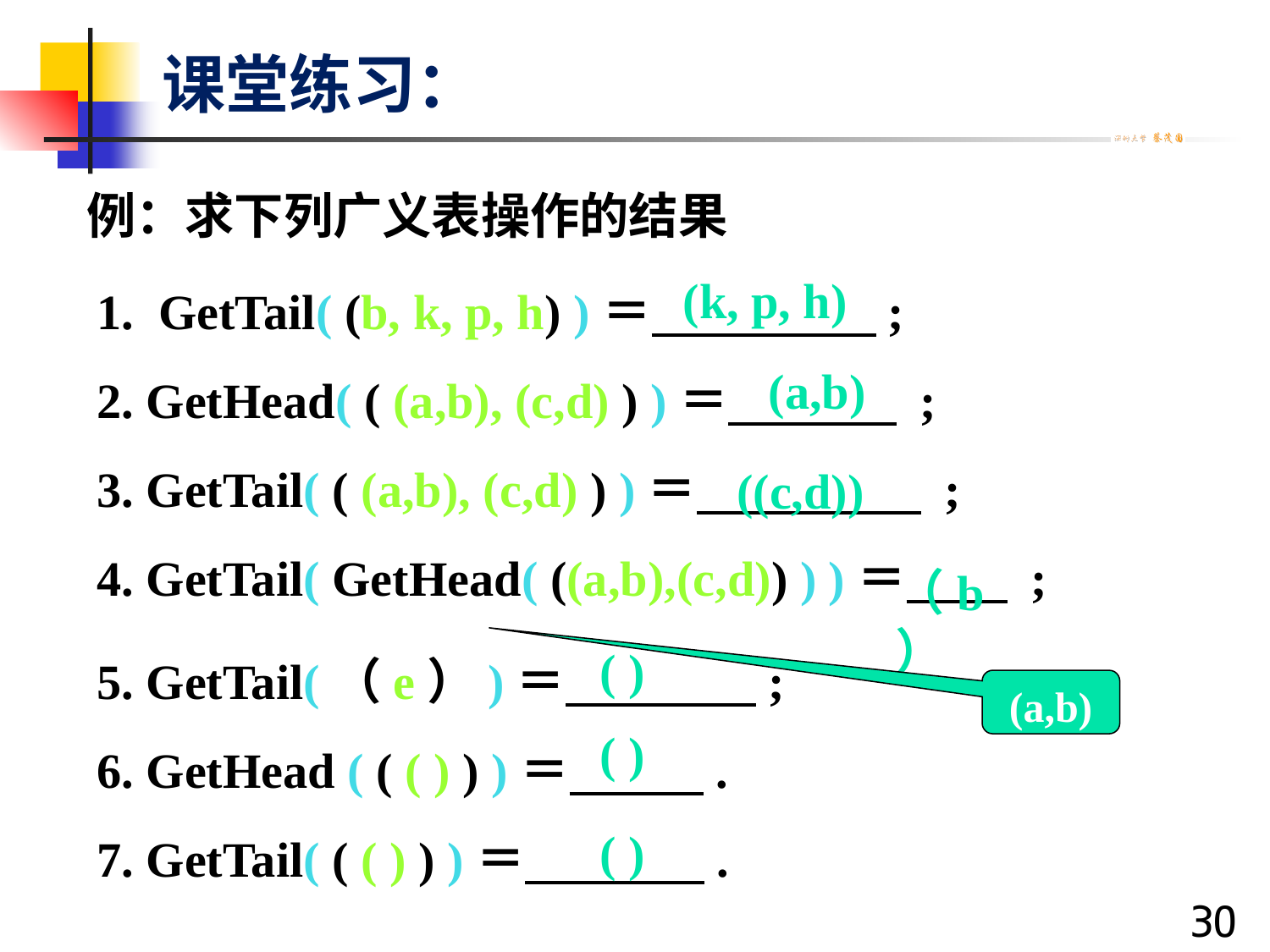

课堂练习：
例：求下列广义表操作的结果
(k, p, h)
1.  GetTail( (b, k, p, h) )＝                    ;
2. GetHead( ( (a,b), (c,d) ) )＝                ;
3. GetTail( ( (a,b), (c,d) ) )＝                     ;
4. GetTail( GetHead( ((a,b),(c,d)) ) )＝          ;
(a,b)
((c,d))
（b）
( )
5. GetTail(（e）)＝                 ;
6. GetHead ( ( ( ) ) )＝            .
7. GetTail( ( ( ) ) )＝                .
(a,b)
( )
( )
30